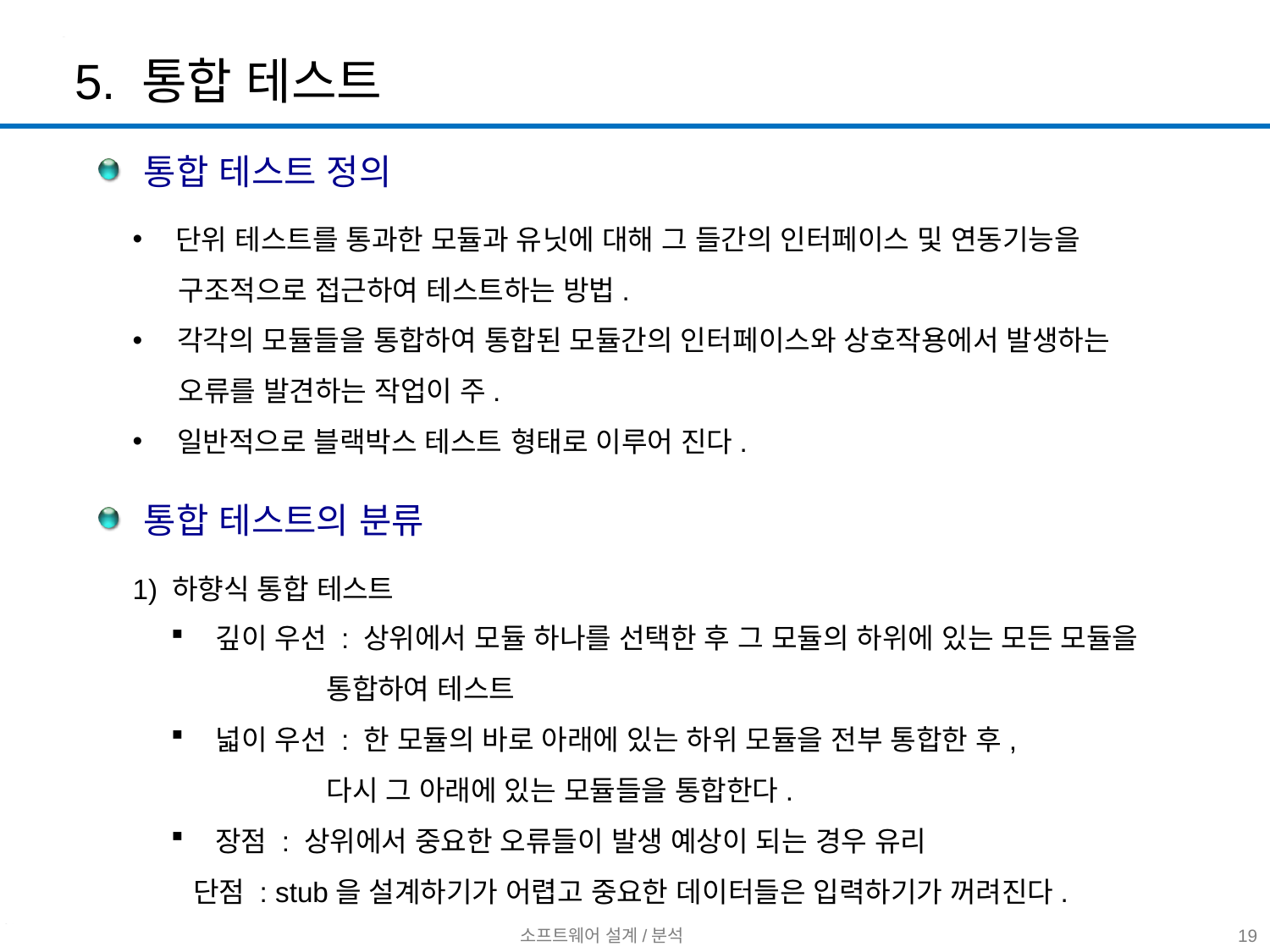

5. 통합 테스트
 통합 테스트 정의
 단위 테스트를 통과한 모듈과 유닛에 대해 그 들간의 인터페이스 및 연동기능을
     구조적으로 접근하여 테스트하는 방법.
 각각의 모듈들을 통합하여 통합된 모듈간의 인터페이스와 상호작용에서 발생하는
     오류를 발견하는 작업이 주.
 일반적으로 블랙박스 테스트 형태로 이루어 진다.
 통합 테스트의 분류
1) 하향식 통합 테스트
 깊이 우선 : 상위에서 모듈 하나를 선택한 후 그 모듈의 하위에 있는 모든 모듈을
                   통합하여 테스트
 넓이 우선 : 한 모듈의 바로 아래에 있는 하위 모듈을 전부 통합한 후,
                   다시 그 아래에 있는 모듈들을 통합한다.
 장점 : 상위에서 중요한 오류들이 발생 예상이 되는 경우 유리
  단점 : stub을 설계하기가 어렵고 중요한 데이터들은 입력하기가 꺼려진다.